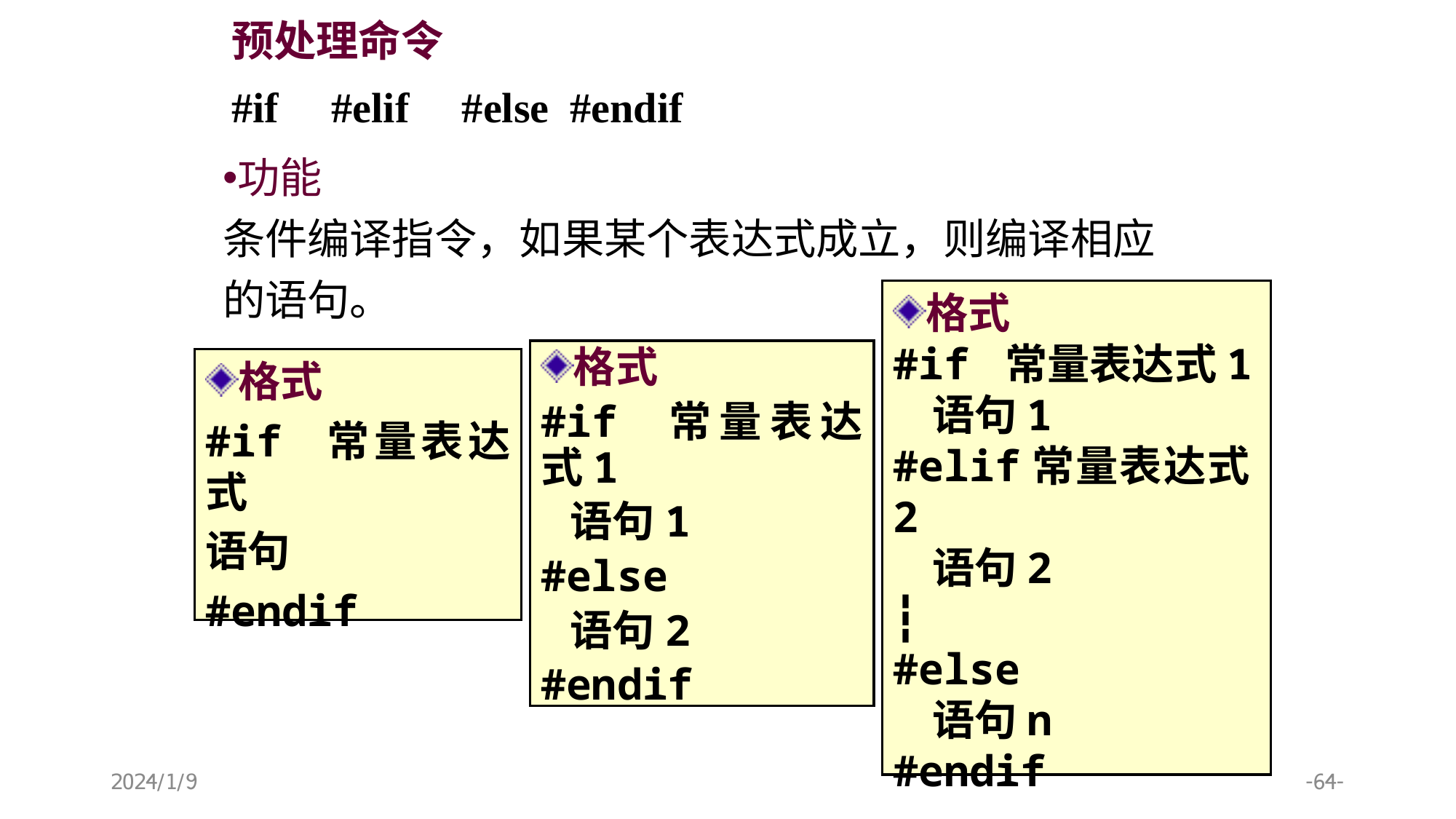

# 预处理命令 #if     #elif     #else  #endif
功能
条件编译指令，如果某个表达式成立，则编译相应
的语句。
格式
#if 常量表达式1
   语句1
#elif常量表达式2
   语句2
┇
#else
   语句n
#endif
格式
#if 常量表达式1
  语句1
#else
  语句2
#endif
格式
#if 常量表达式
语句
#endif
2024/1/9
-64-